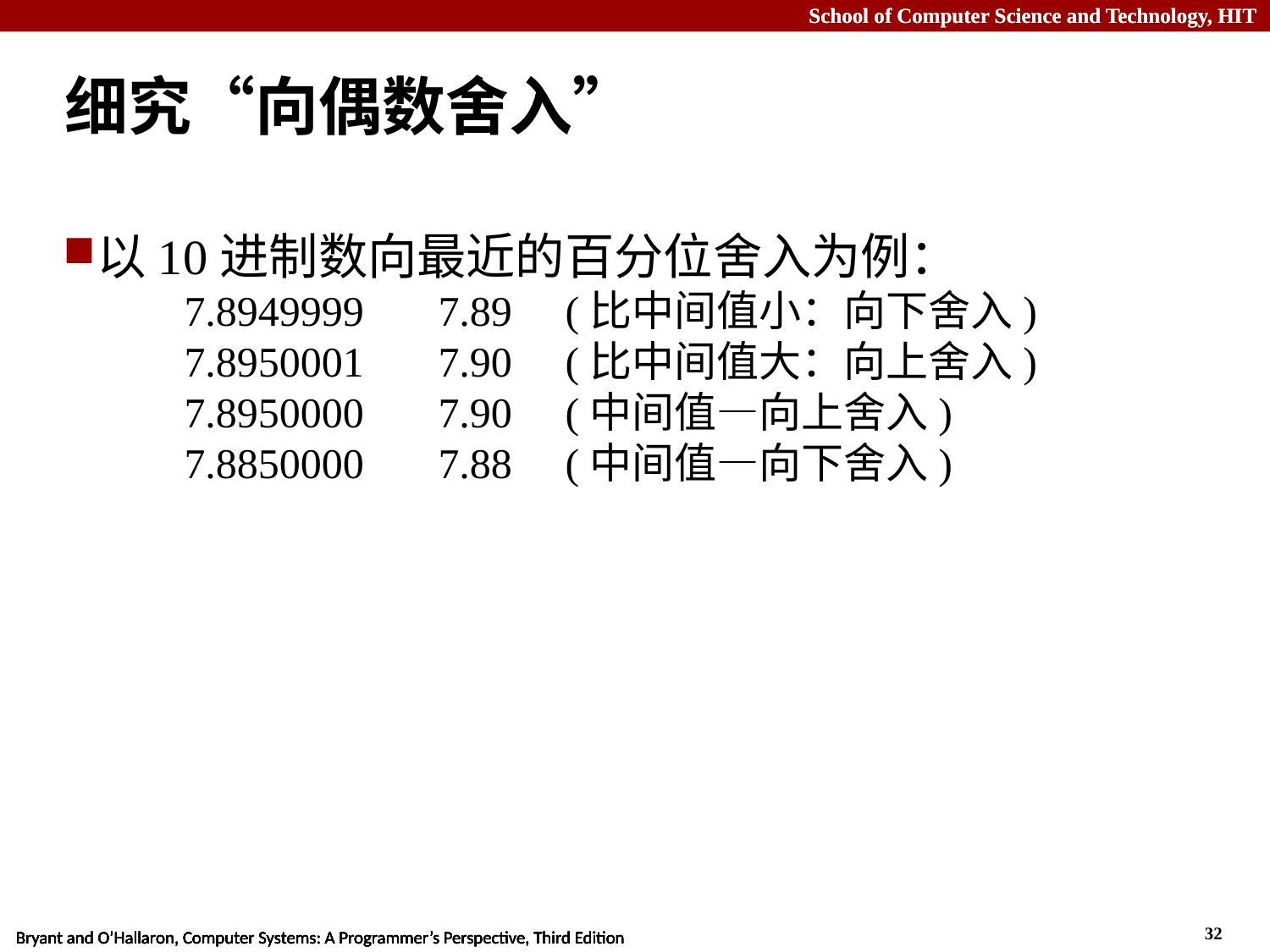

# 细究“向偶数舍入”
以10进制数向最近的百分位舍入为例：
	7.8949999	7.89	(比中间值小：向下舍入)
	7.8950001	7.90	(比中间值大：向上舍入)
	7.8950000	7.90	(中间值—向上舍入)
	7.8850000	7.88	(中间值—向下舍入)